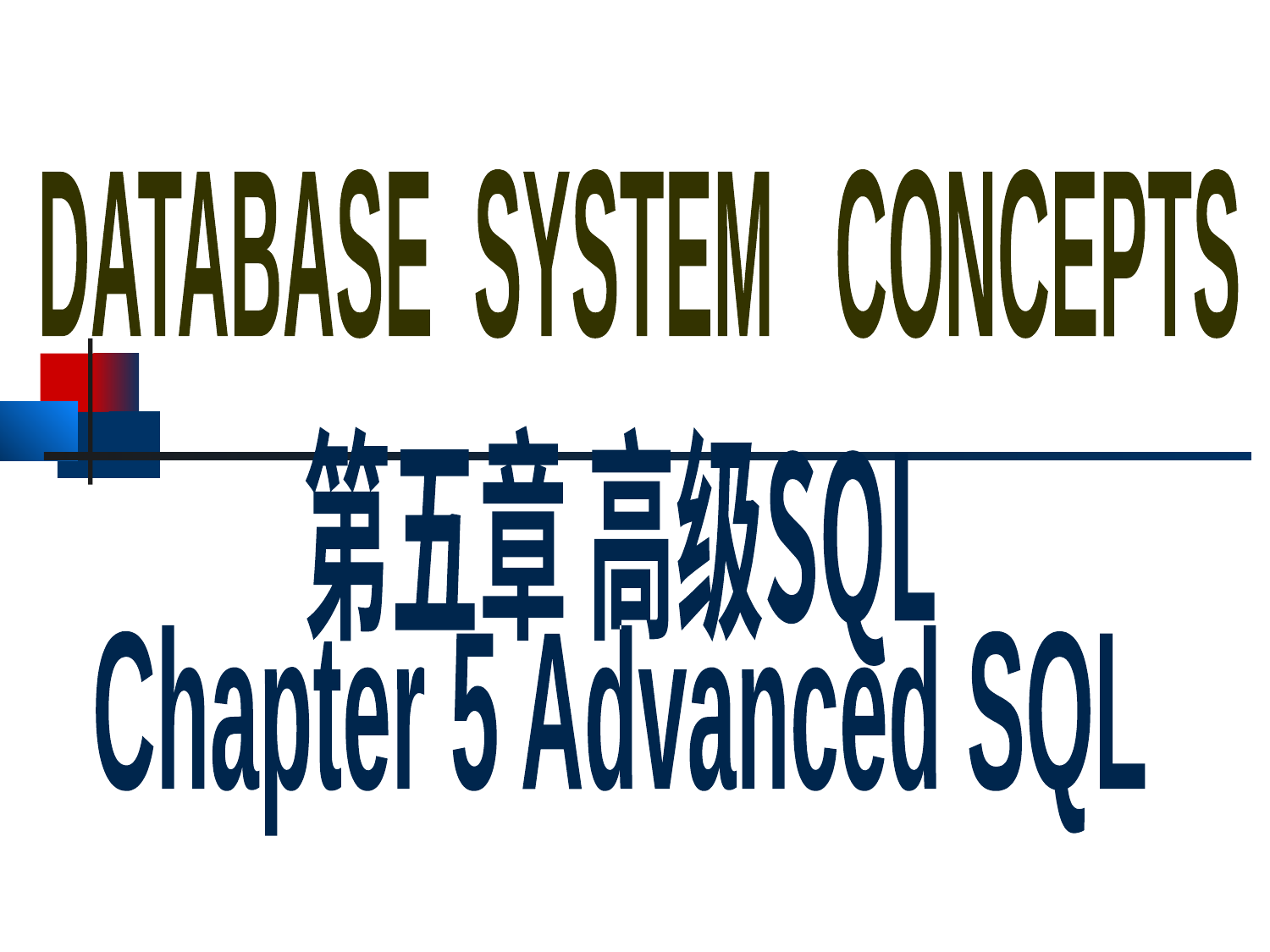

DATABASE  SYSTEM   CONCEPTS
第五章 高级SQL
Chapter 5 Advanced SQL